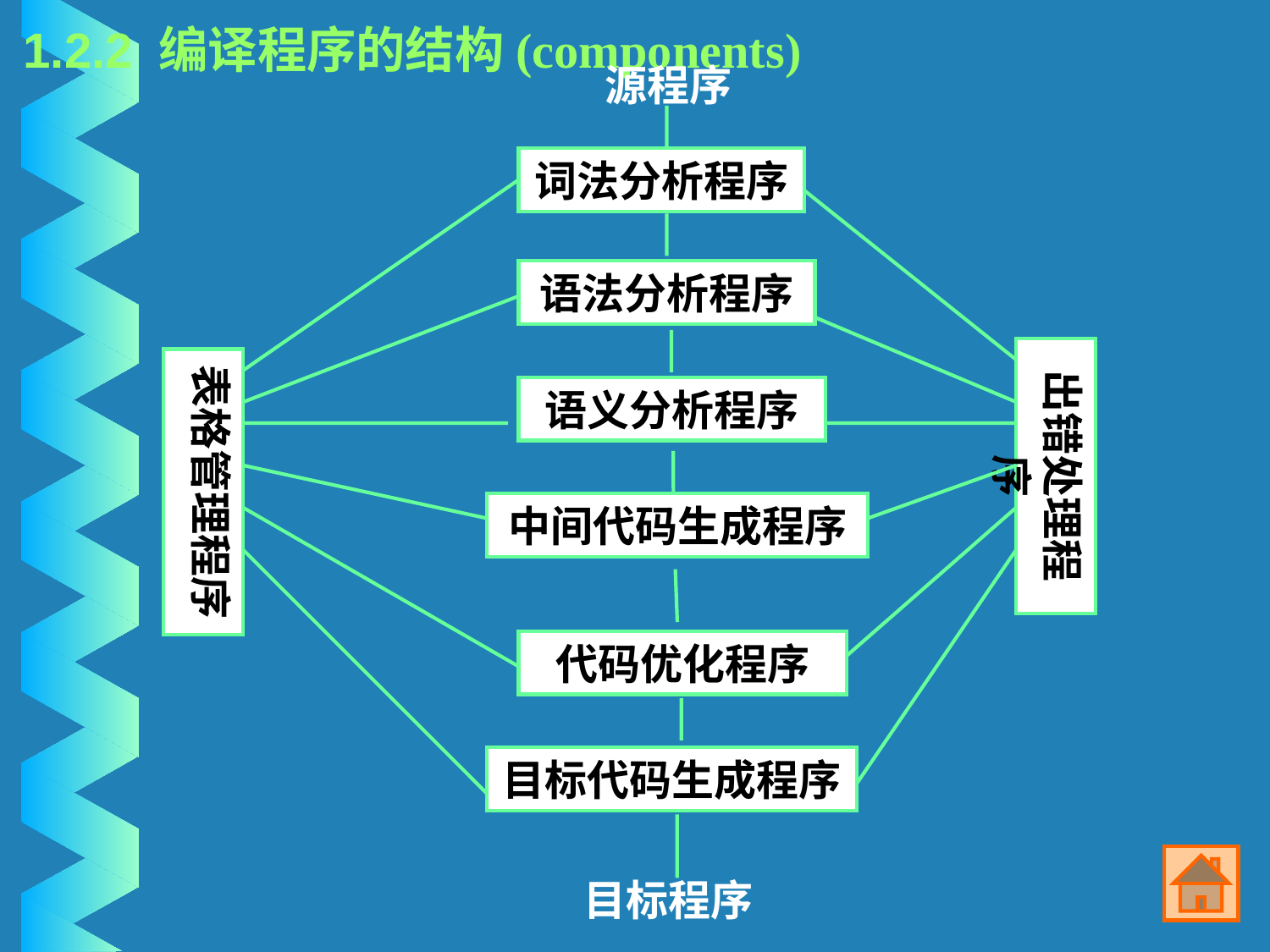

# 1.2.2 编译程序的结构(components)
源程序

词法分析程序

语法分析程序

出错处理程序
表格管理程序
语义分析程序

中间代码生成程序

代码优化程序

目标代码生成程序

目标程序